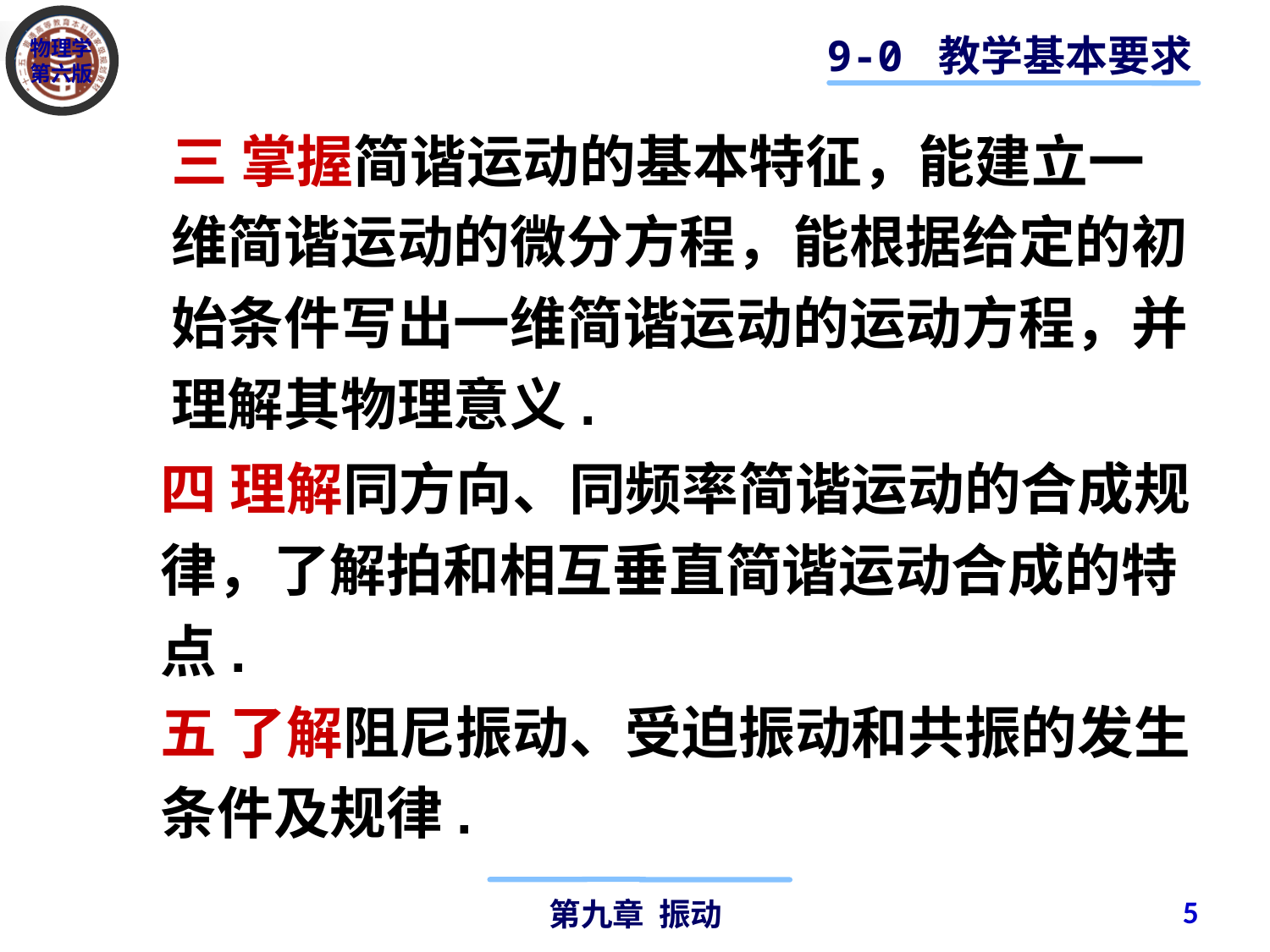

9-0 教学基本要求
三 掌握简谐运动的基本特征，能建立一维简谐运动的微分方程，能根据给定的初始条件写出一维简谐运动的运动方程，并理解其物理意义.
四 理解同方向、同频率简谐运动的合成规律，了解拍和相互垂直简谐运动合成的特点.
五 了解阻尼振动、受迫振动和共振的发生条件及规律.